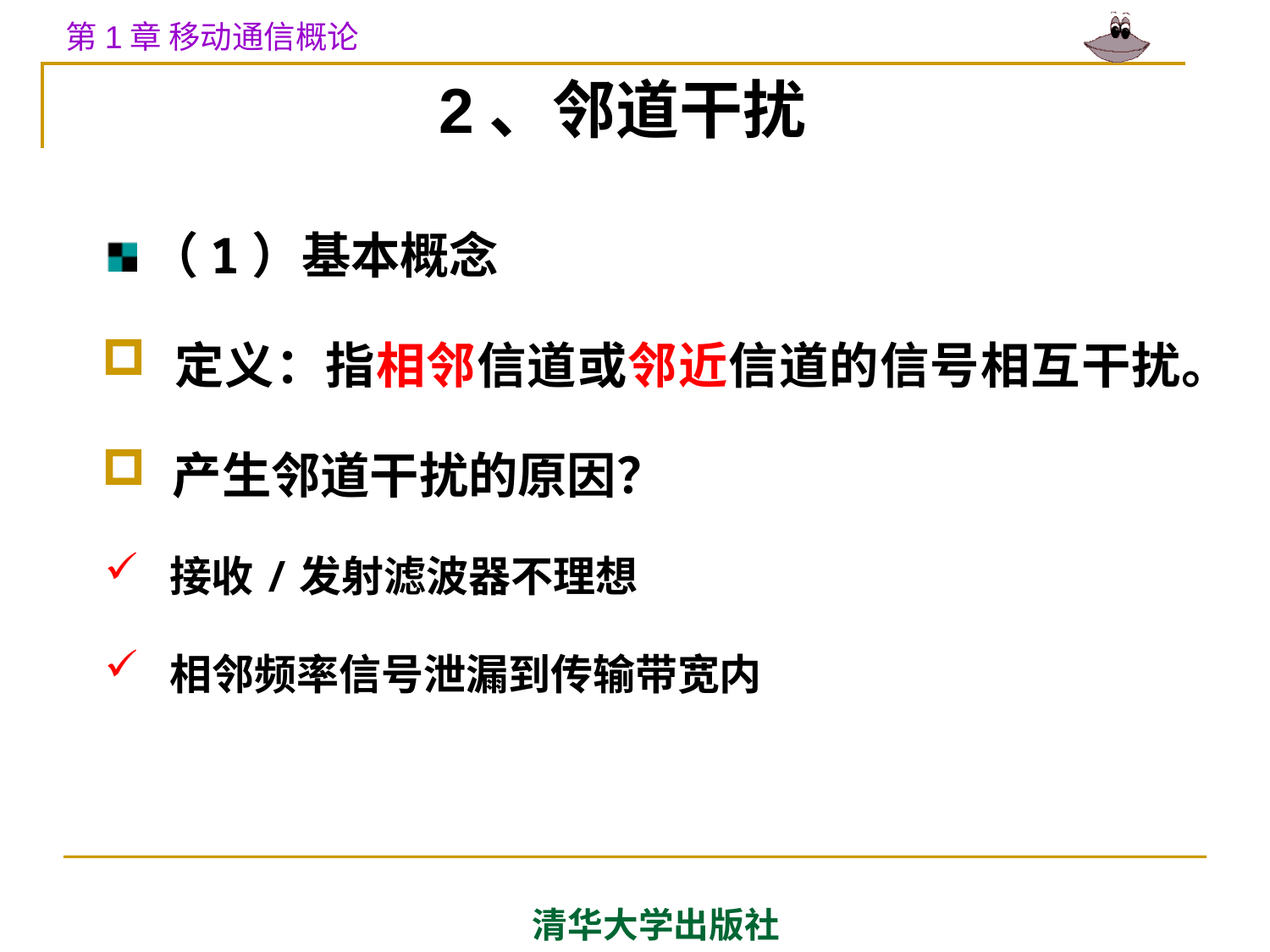

# 2、邻道干扰
（1）基本概念
 定义：指相邻信道或邻近信道的信号相互干扰。
 产生邻道干扰的原因？
 接收/发射滤波器不理想
 相邻频率信号泄漏到传输带宽内